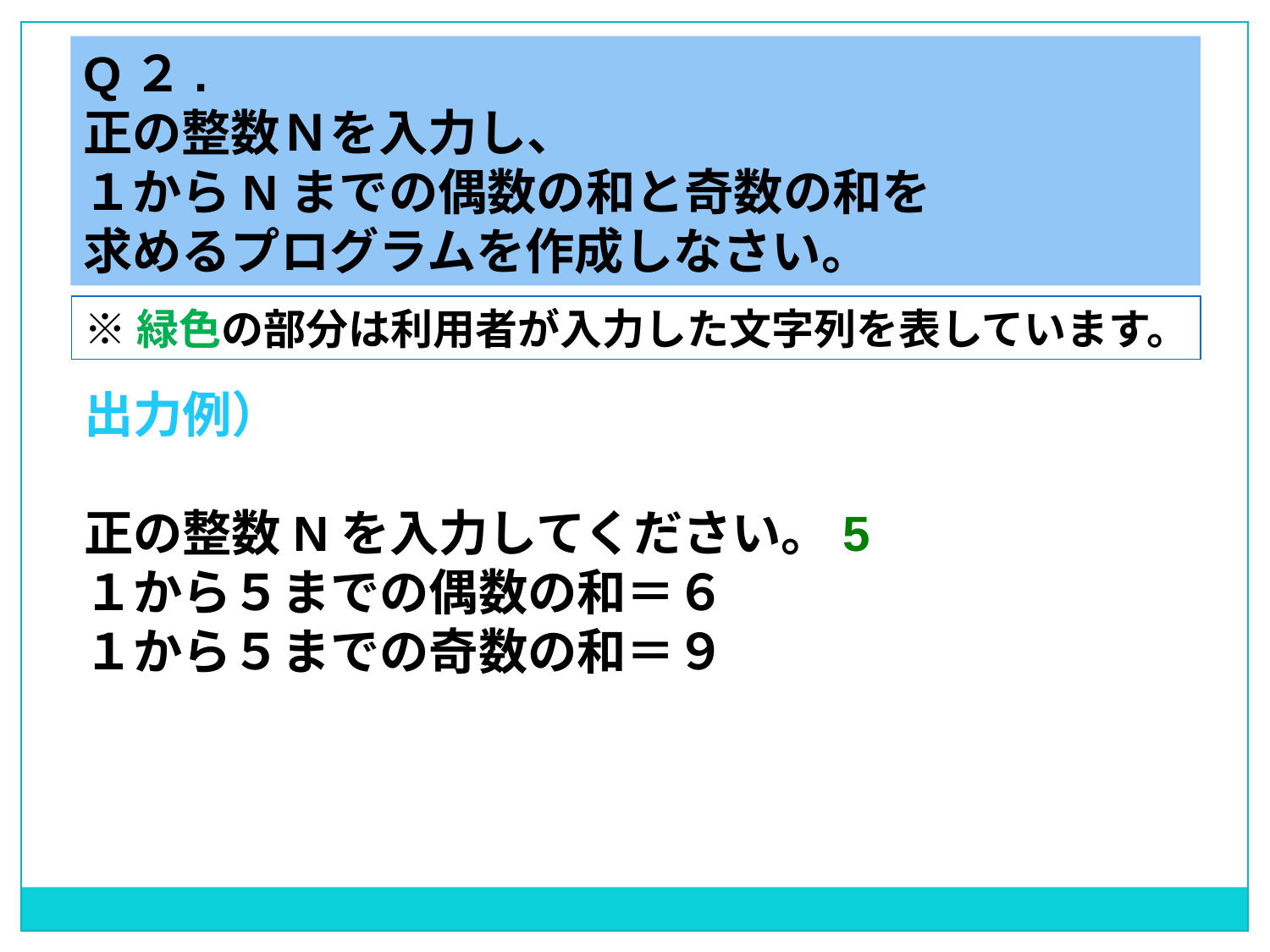

Q２.
正の整数Ｎを入力し、
１からNまでの偶数の和と奇数の和を
求めるプログラムを作成しなさい。
※緑色の部分は利用者が入力した文字列を表しています。
出力例）

正の整数Nを入力してください。5
１から５までの偶数の和＝６
１から５までの奇数の和＝９